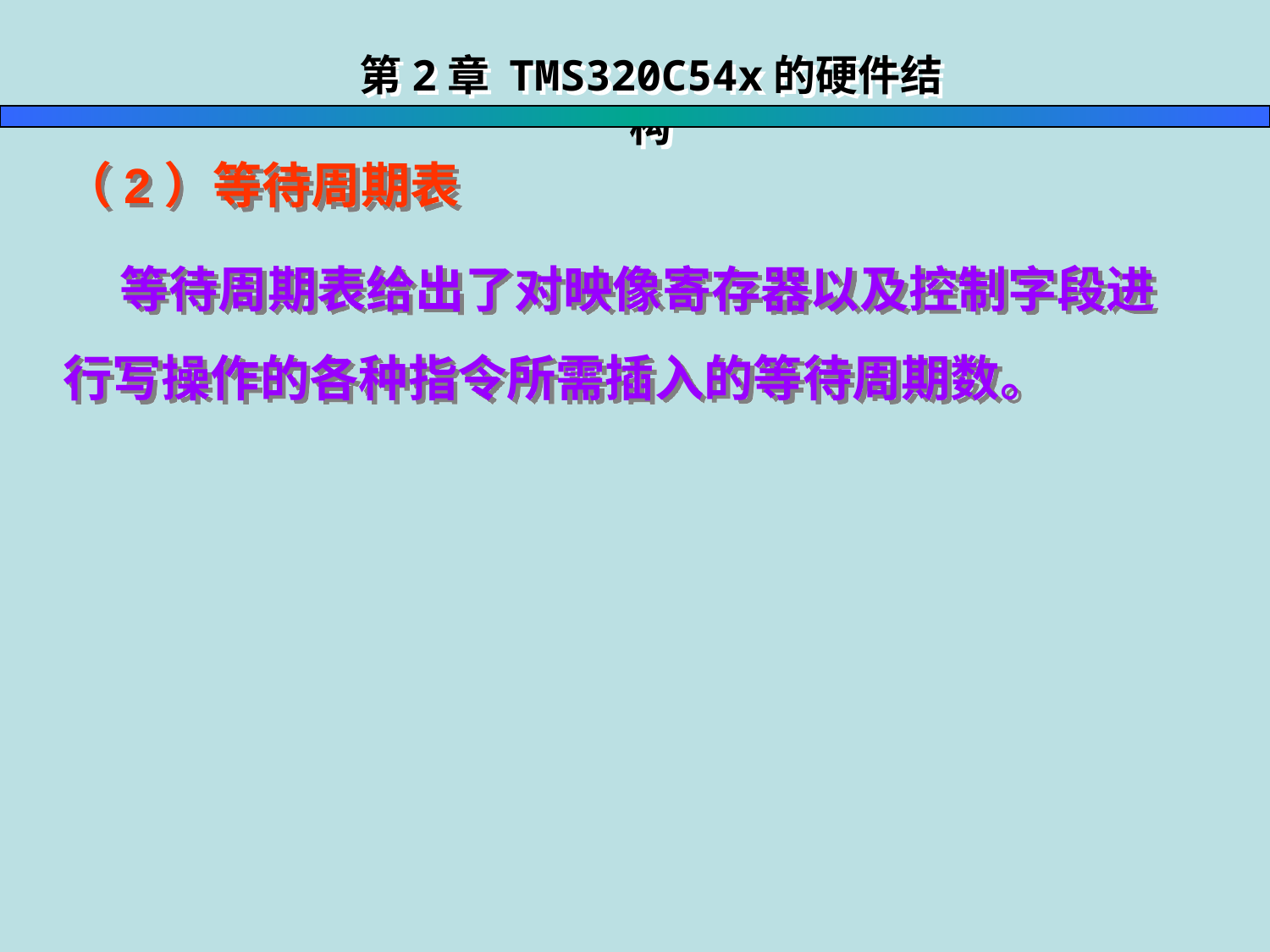

第2章 TMS320C54x的硬件结构

（2）等待周期表
    等待周期表给出了对映像寄存器以及控制字段进行写操作的各种指令所需插入的等待周期数。
167